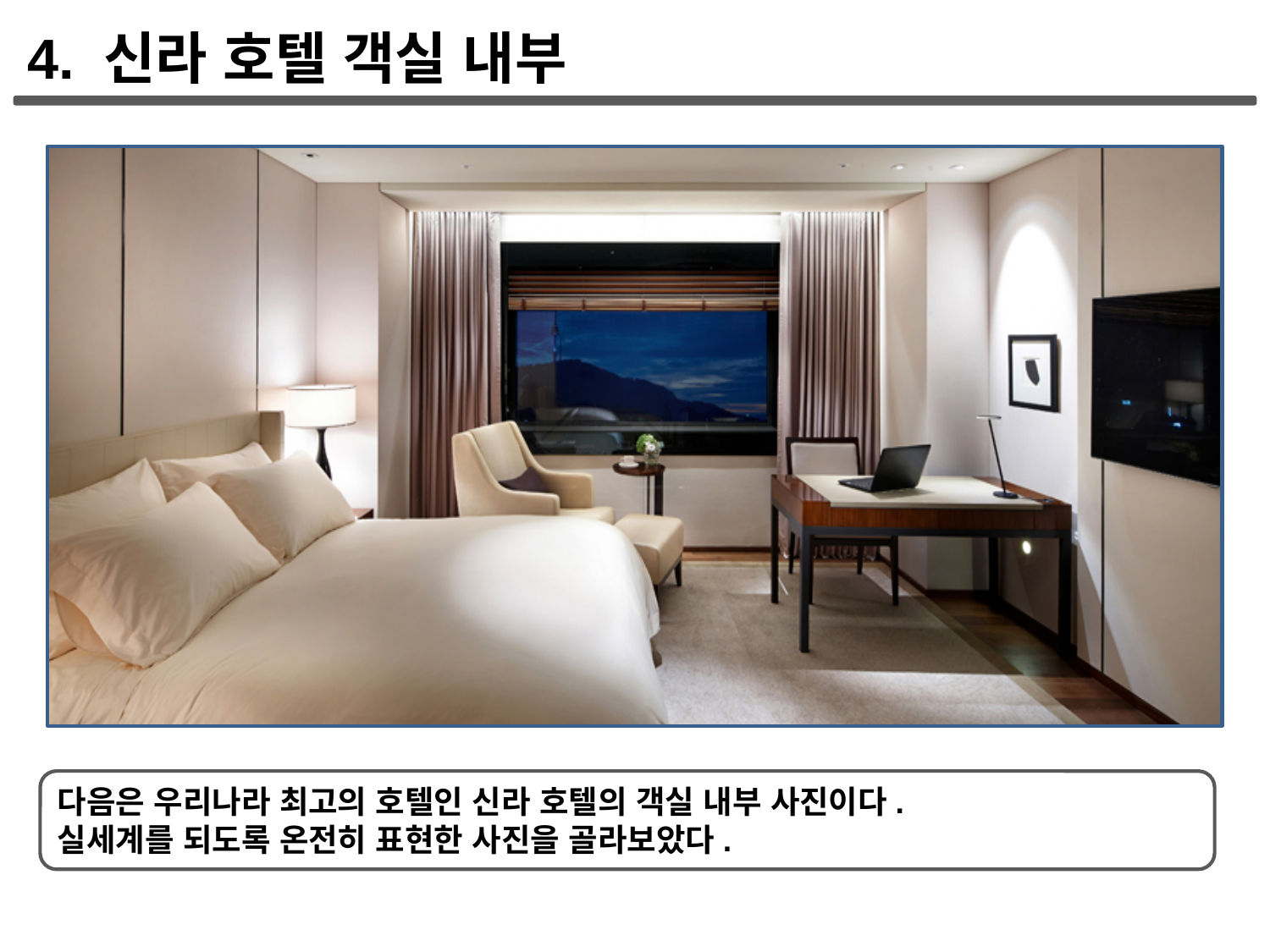

4. 신라 호텔 객실 내부

다음은 우리나라 최고의 호텔인 신라 호텔의 객실 내부 사진이다.
실세계를 되도록 온전히 표현한 사진을 골라보았다.